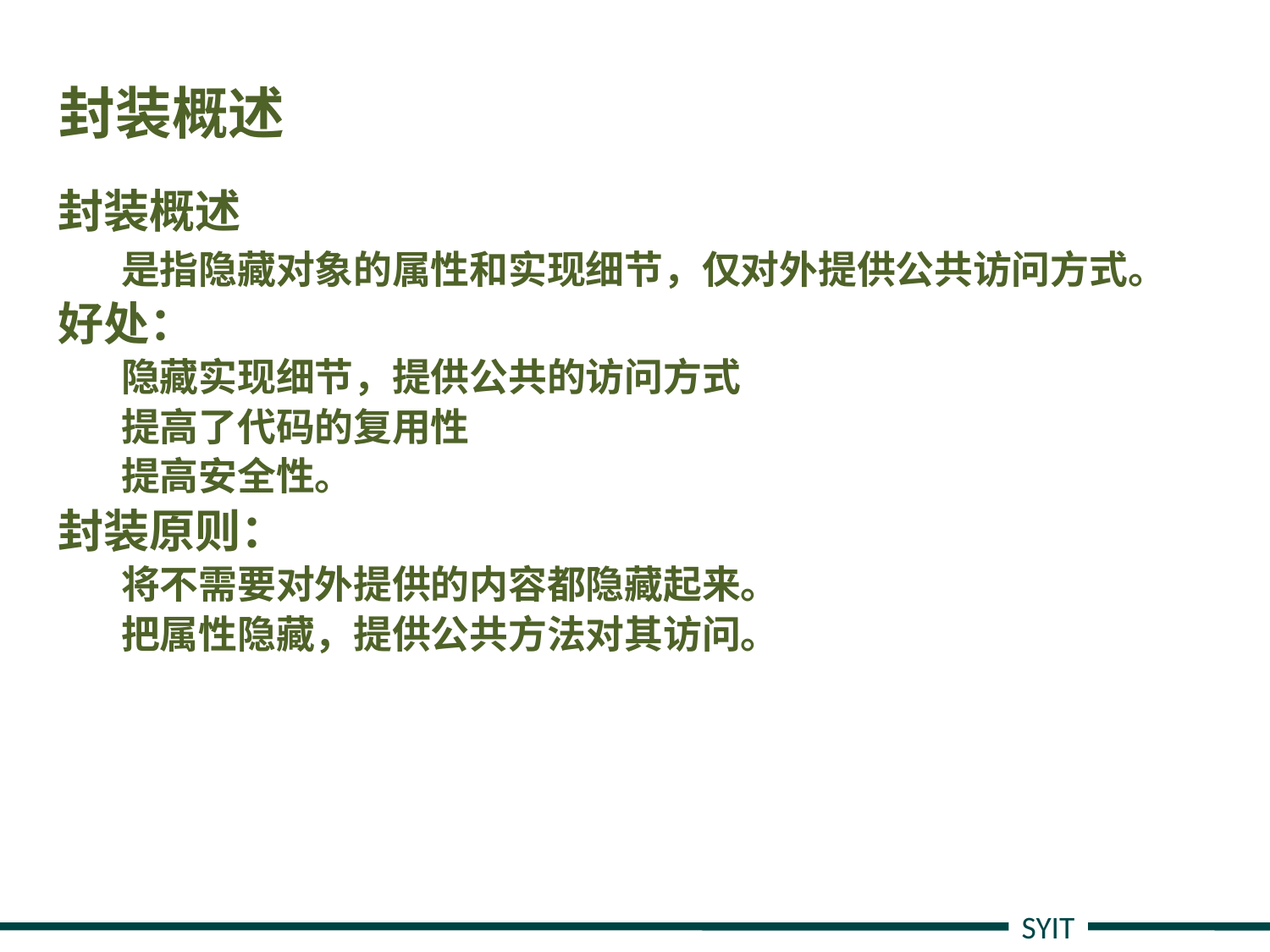

# 封装概述
封装概述
是指隐藏对象的属性和实现细节，仅对外提供公共访问方式。
好处：
隐藏实现细节，提供公共的访问方式
提高了代码的复用性
提高安全性。
封装原则：
将不需要对外提供的内容都隐藏起来。
把属性隐藏，提供公共方法对其访问。
SYIT